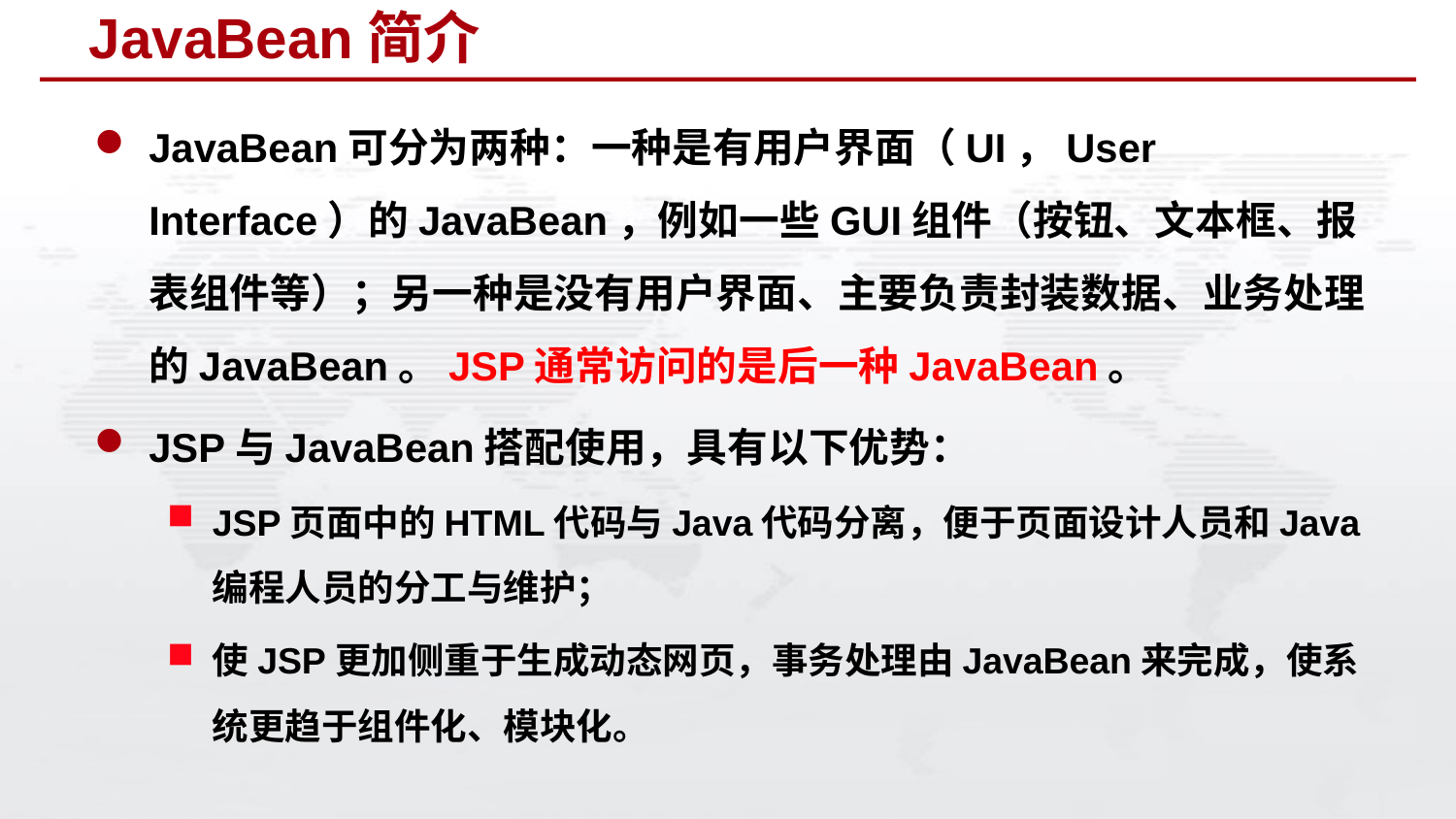

# JavaBean简介
JavaBean可分为两种：一种是有用户界面（UI，User Interface）的JavaBean，例如一些GUI组件（按钮、文本框、报表组件等）；另一种是没有用户界面、主要负责封装数据、业务处理的JavaBean。JSP通常访问的是后一种JavaBean。
JSP与JavaBean搭配使用，具有以下优势：
JSP页面中的HTML代码与Java代码分离，便于页面设计人员和Java编程人员的分工与维护；
使JSP更加侧重于生成动态网页，事务处理由JavaBean来完成，使系统更趋于组件化、模块化。